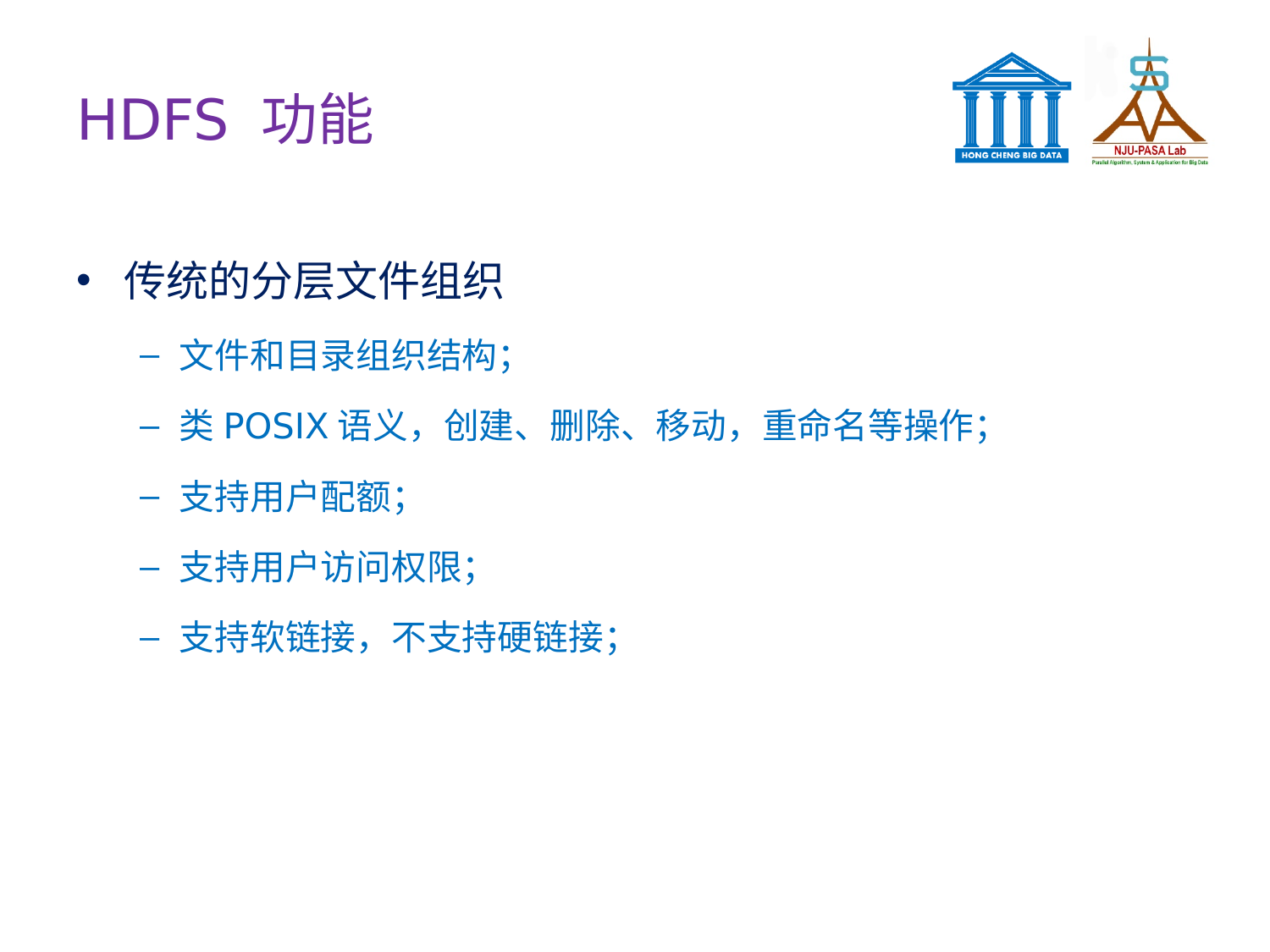

# HDFS 功能
传统的分层文件组织
文件和目录组织结构；
类POSIX语义，创建、删除、移动，重命名等操作；
支持用户配额；
支持用户访问权限；
支持软链接，不支持硬链接；